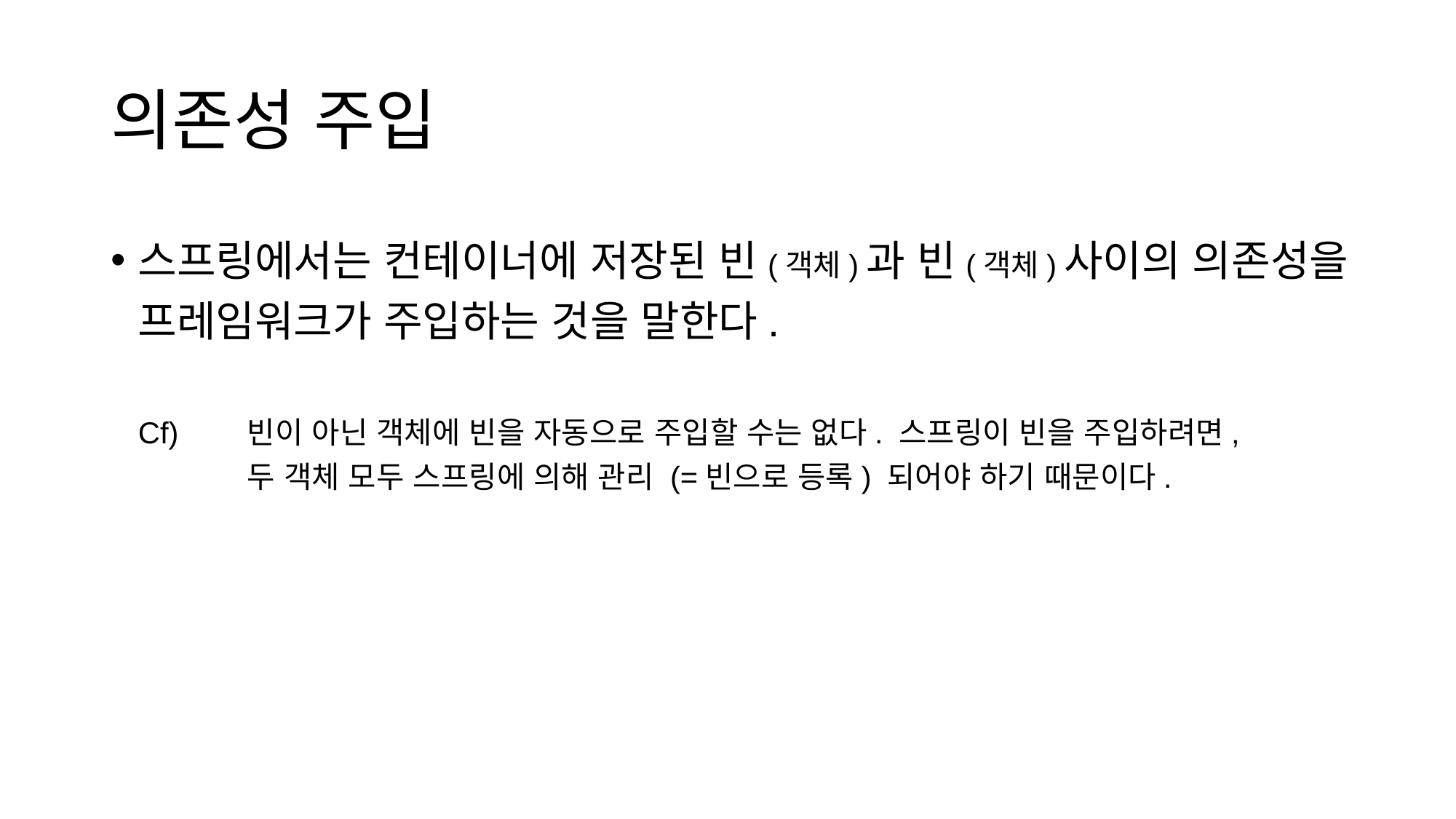

# 의존성 주입
스프링에서는 컨테이너에 저장된 빈(객체)과 빈(객체)사이의 의존성을
프레임워크가 주입하는 것을 말한다.
Cf)	빈이 아닌 객체에 빈을 자동으로 주입할 수는 없다. 스프링이 빈을 주입하려면,
	두 객체 모두 스프링에 의해 관리 (=빈으로 등록) 되어야 하기 때문이다.